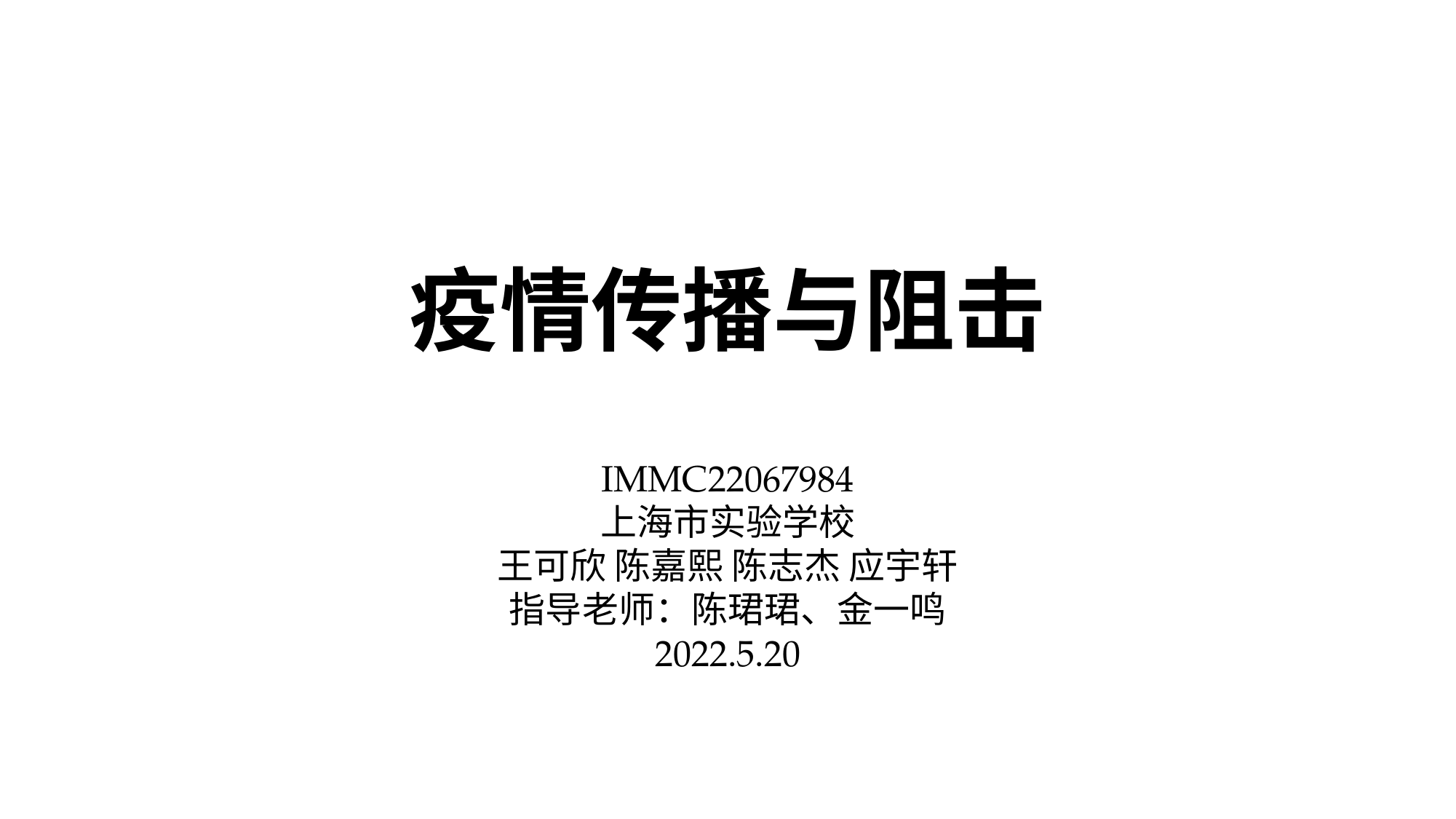

疫情传播与阻击
IMMC22067984
上海市实验学校
王可欣 陈嘉熙 陈志杰 应宇轩
指导老师：陈珺珺、金一鸣
2022.5.20